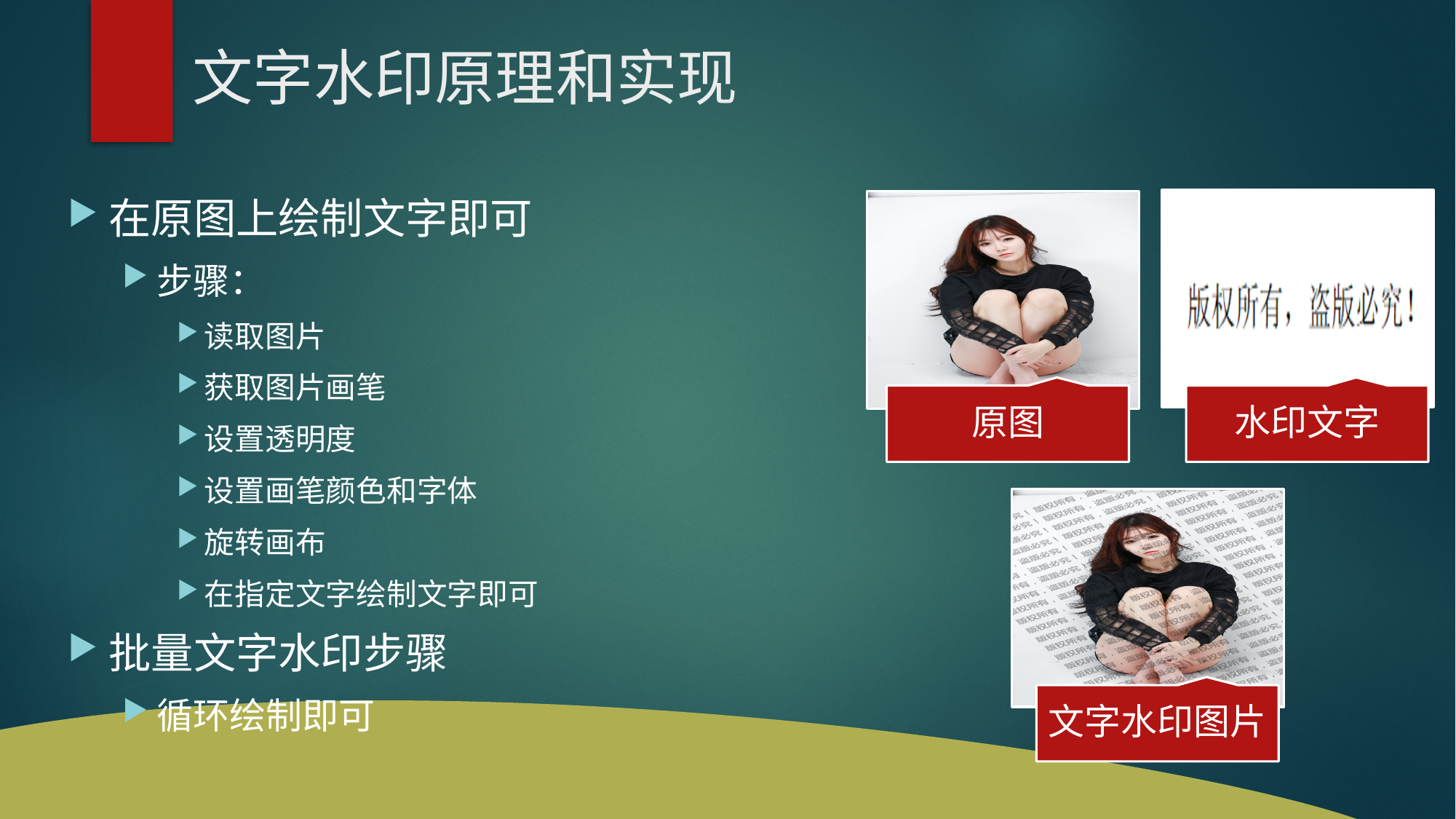

# 文字水印原理和实现
在原图上绘制文字即可
步骤：
读取图片
获取图片画笔
设置透明度
设置画笔颜色和字体
旋转画布
在指定文字绘制文字即可
批量文字水印步骤
循环绘制即可

原图
水印文字
文字水印图片